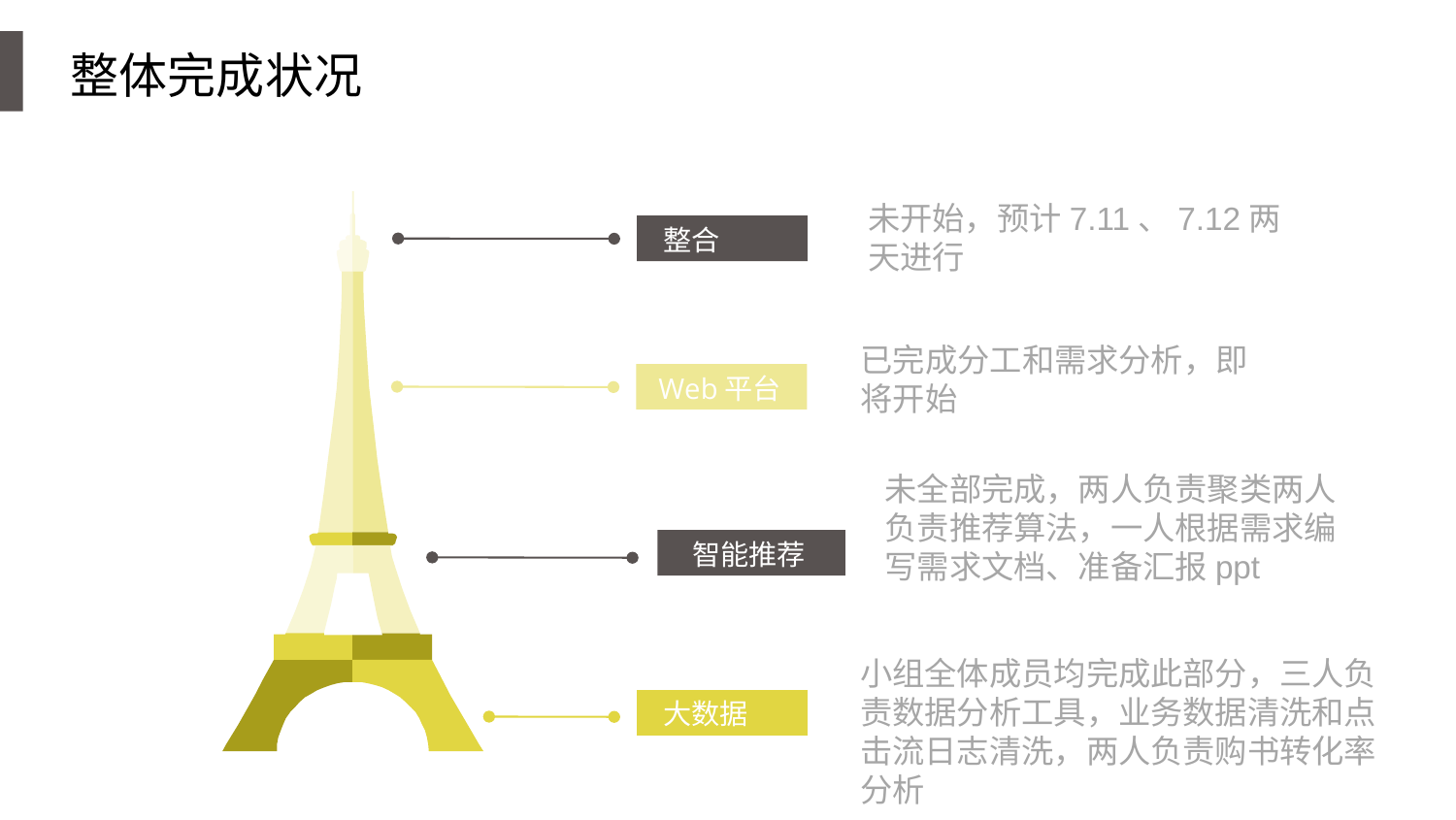

整体完成状况

未开始，预计7.11、7.12两天进行

整合
已完成分工和需求分析，即将开始

Web平台
未全部完成，两人负责聚类两人负责推荐算法，一人根据需求编写需求文档、准备汇报ppt
智能推荐

小组全体成员均完成此部分，三人负责数据分析工具，业务数据清洗和点击流日志清洗，两人负责购书转化率分析
大数据